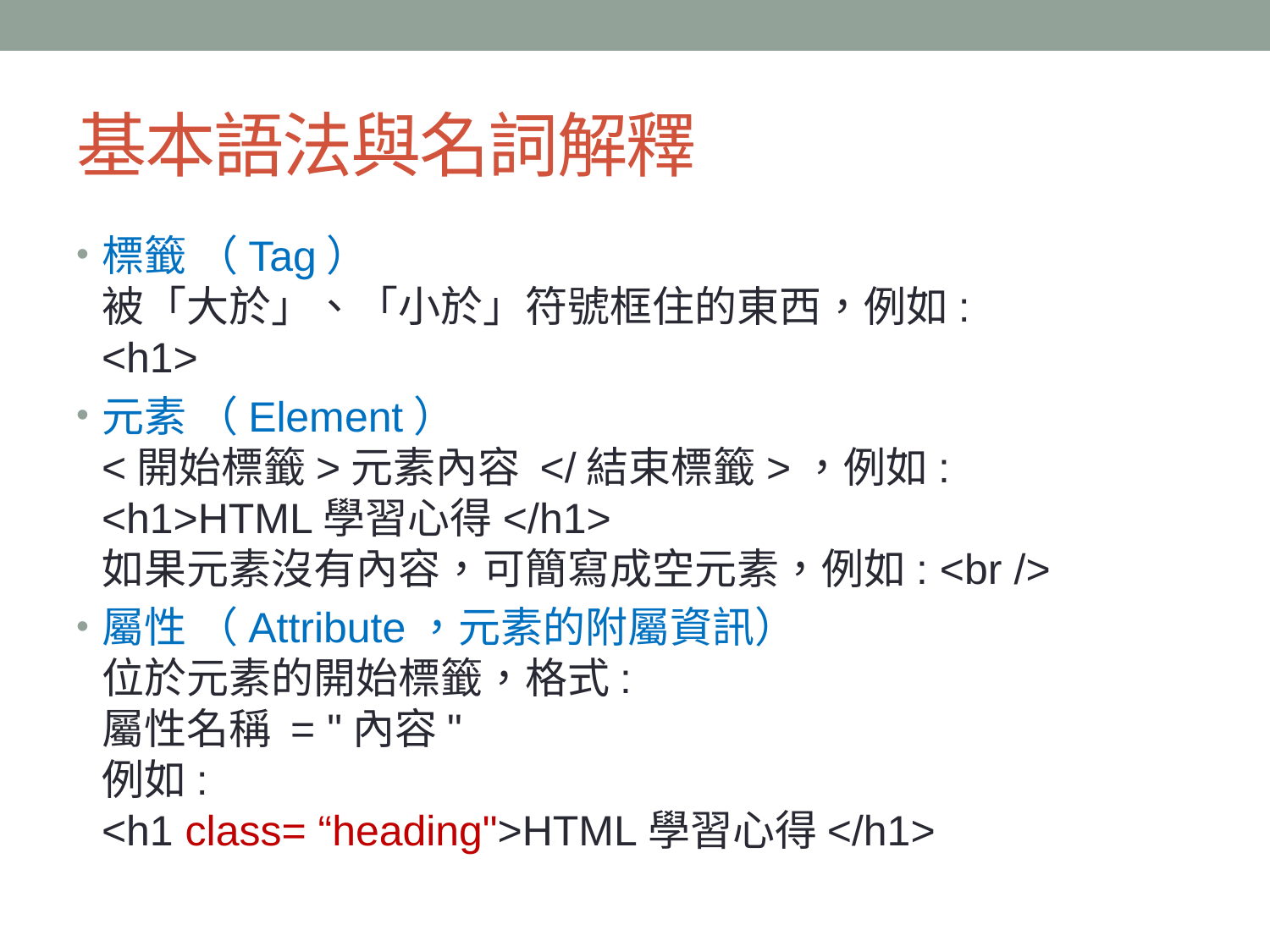

# 基本語法與名詞解釋
標籤 （Tag）
被「大於」、「小於」符號框住的東西，例如:
<h1>
元素 （Element）
<開始標籤>元素內容 </結束標籤>，例如:
<h1>HTML學習心得</h1>
如果元素沒有內容，可簡寫成空元素，例如: <br />
屬性 （Attribute，元素的附屬資訊）
位於元素的開始標籤，格式:
屬性名稱 = "內容"
例如:
<h1 class= “heading">HTML學習心得</h1>